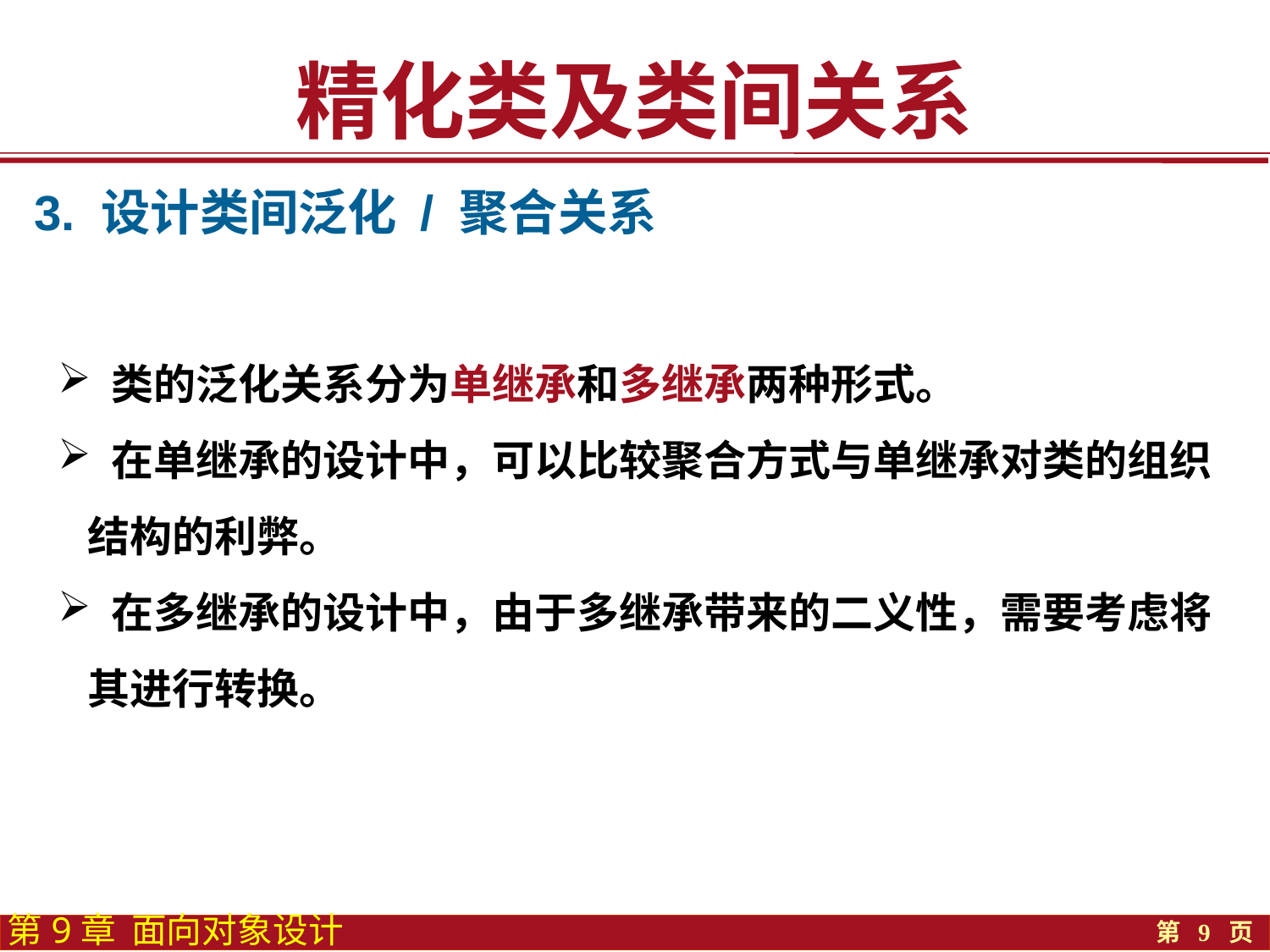

精化类及类间关系
3. 设计类间泛化 / 聚合关系
 类的泛化关系分为单继承和多继承两种形式。
 在单继承的设计中，可以比较聚合方式与单继承对类的组织结构的利弊。
 在多继承的设计中，由于多继承带来的二义性，需要考虑将其进行转换。